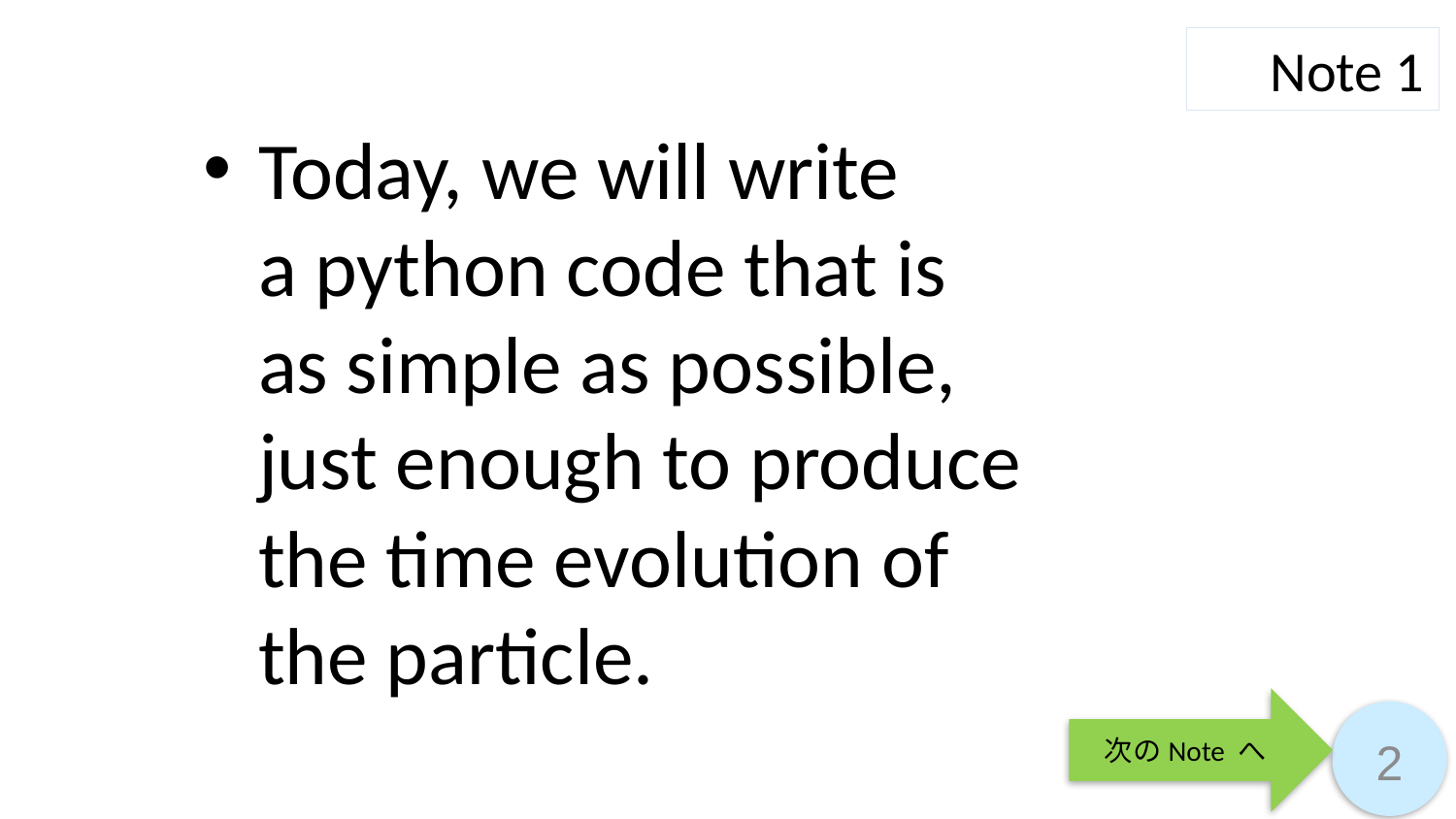

Note 1
Today, we will write
a python code that is
as simple as possible,
just enough to produce
the time evolution of
the particle.
次のNote へ
2